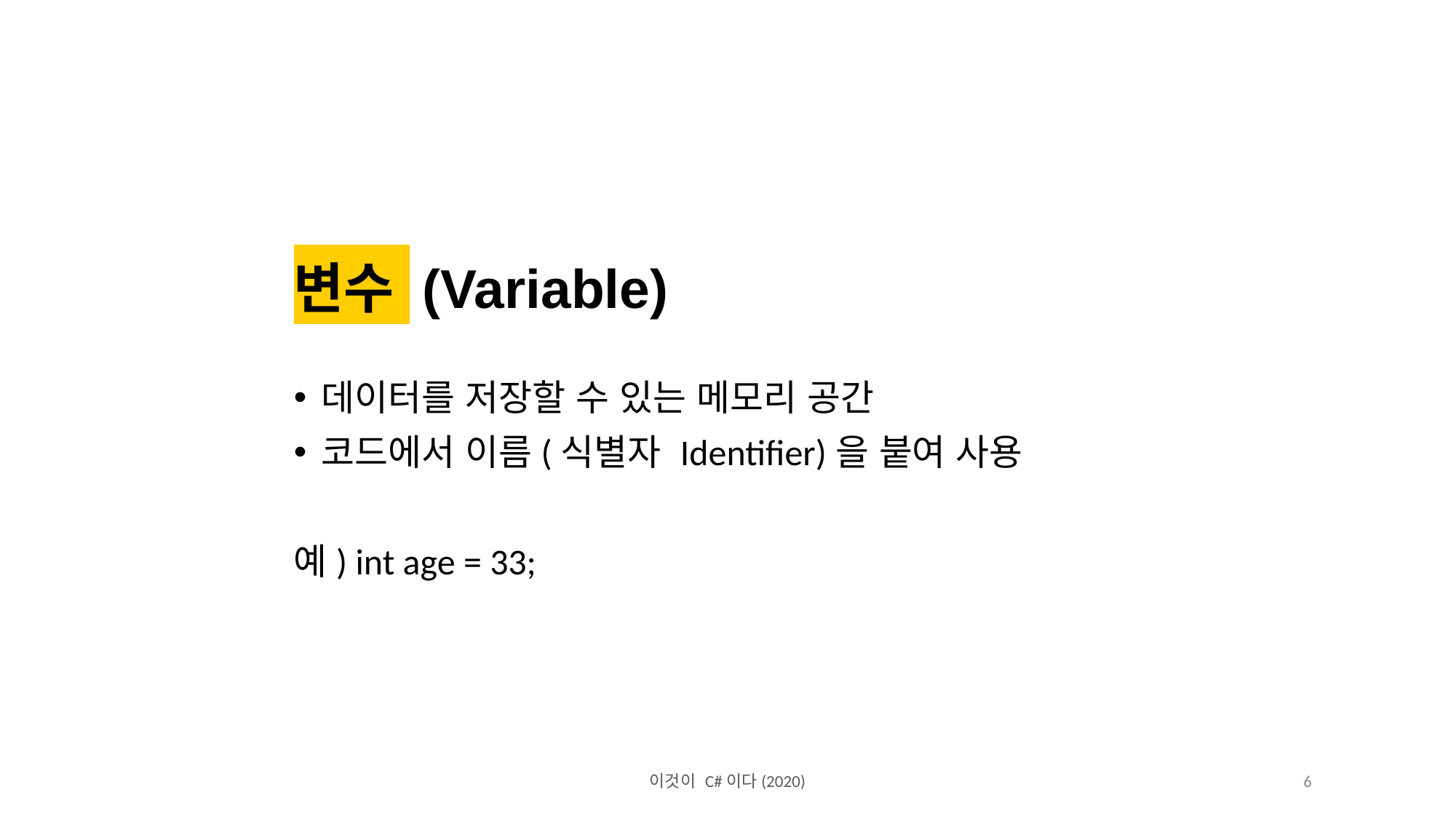

변수 (Variable)

데이터를 저장할 수 있는 메모리 공간
코드에서 이름(식별자 Identifier)을 붙여 사용

예) int age = 33;

이것이 C#이다(2020)
6